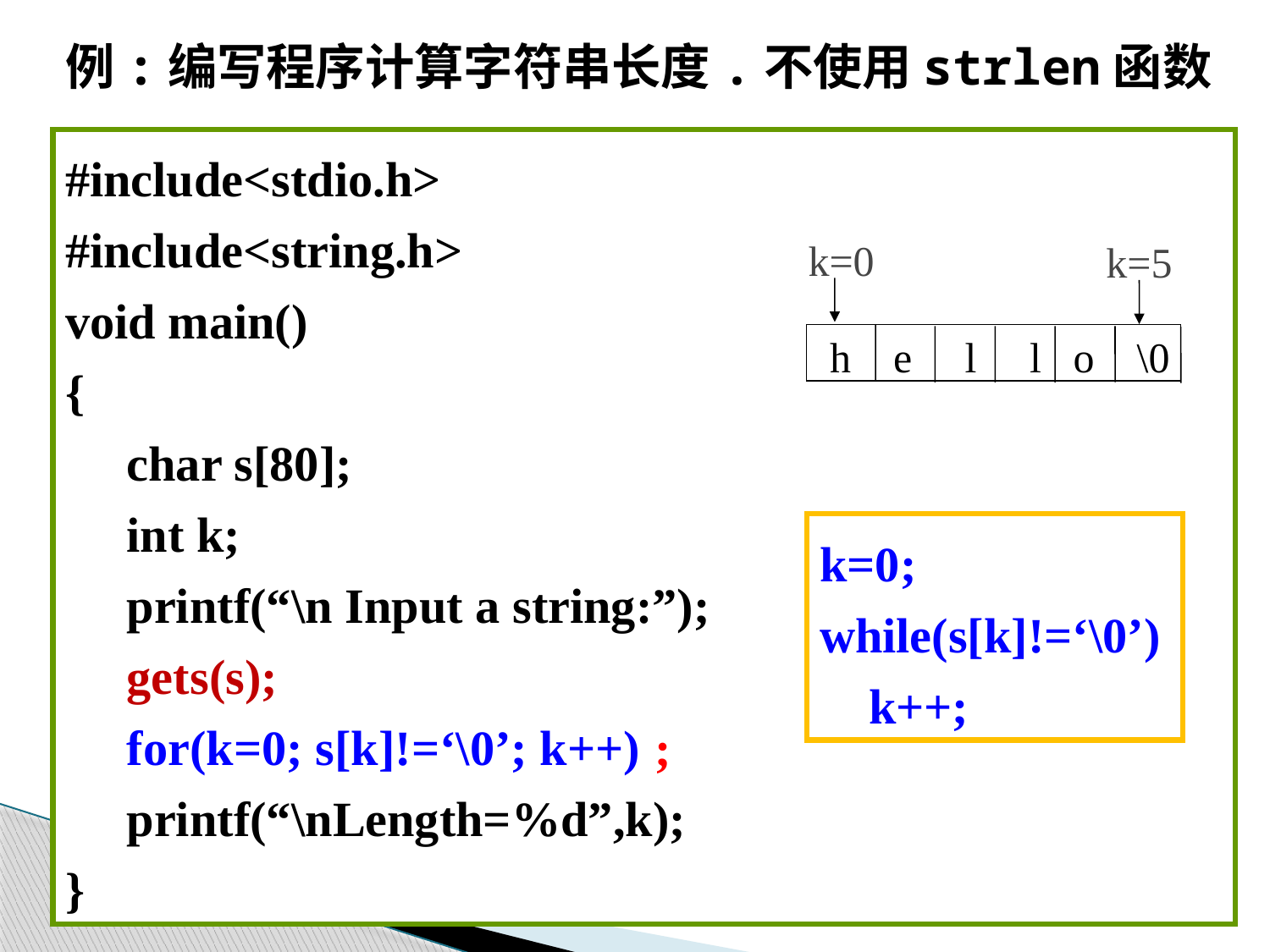

例:编写程序计算字符串长度.不使用strlen函数
#include<stdio.h>
#include<string.h>
void main()
{
     char s[80];
     int k;
     printf(“\n Input a string:”);
     gets(s);
     for(k=0; s[k]!=‘\0’; k++)
     printf(“\nLength=%d”,k);
}
k=0
k=5

 h    e     l     l   o    \0

k=0;
while(s[k]!=‘\0’)
    k++;
;